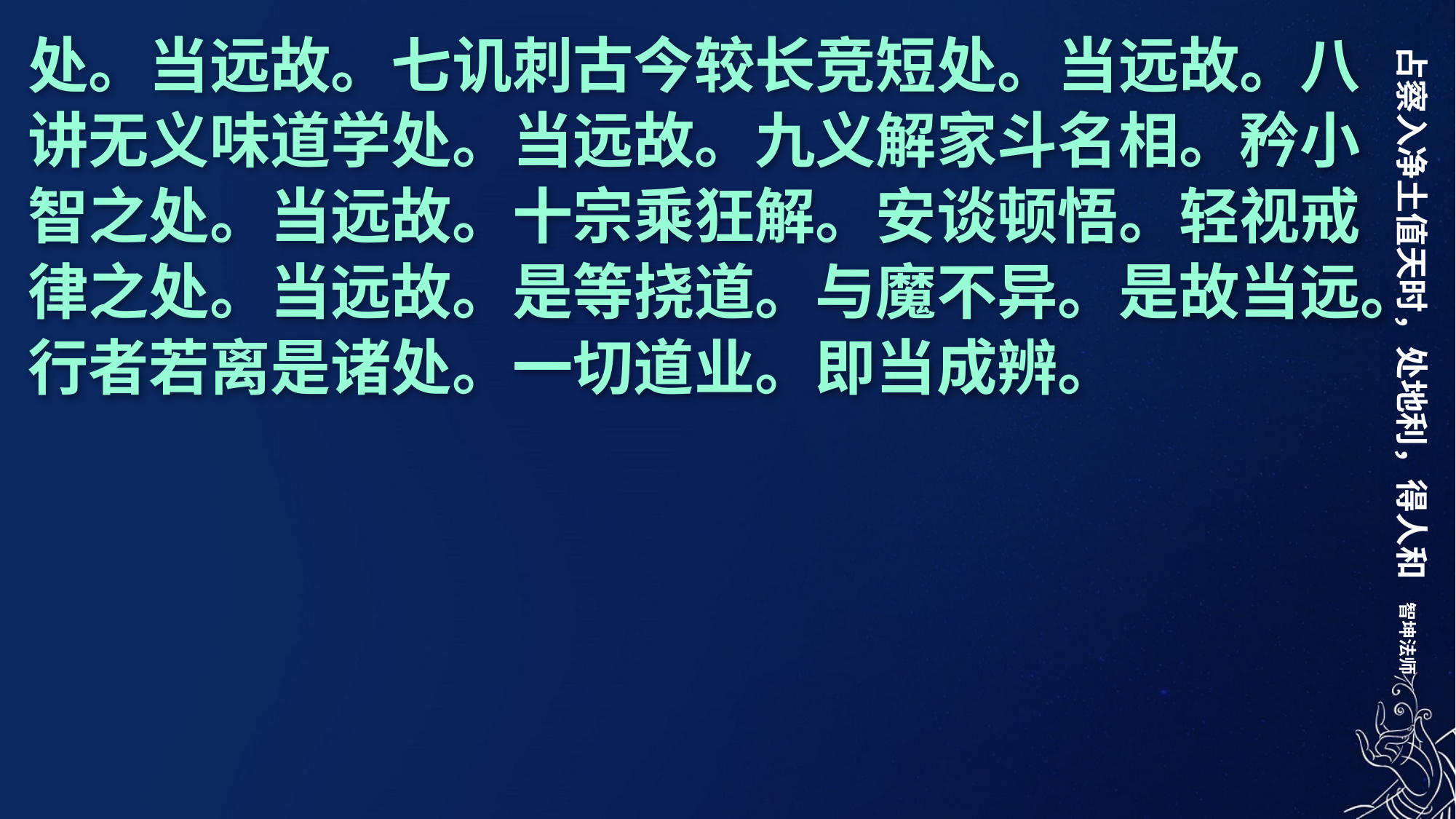

处。当远故。七讥刺古今较长竞短处。当远故。八讲无义味道学处。当远故。九义解家斗名相。矜小智之处。当远故。十宗乘狂解。安谈顿悟。轻视戒律之处。当远故。是等挠道。与魔不异。是故当远。行者若离是诸处。一切道业。即当成辨。